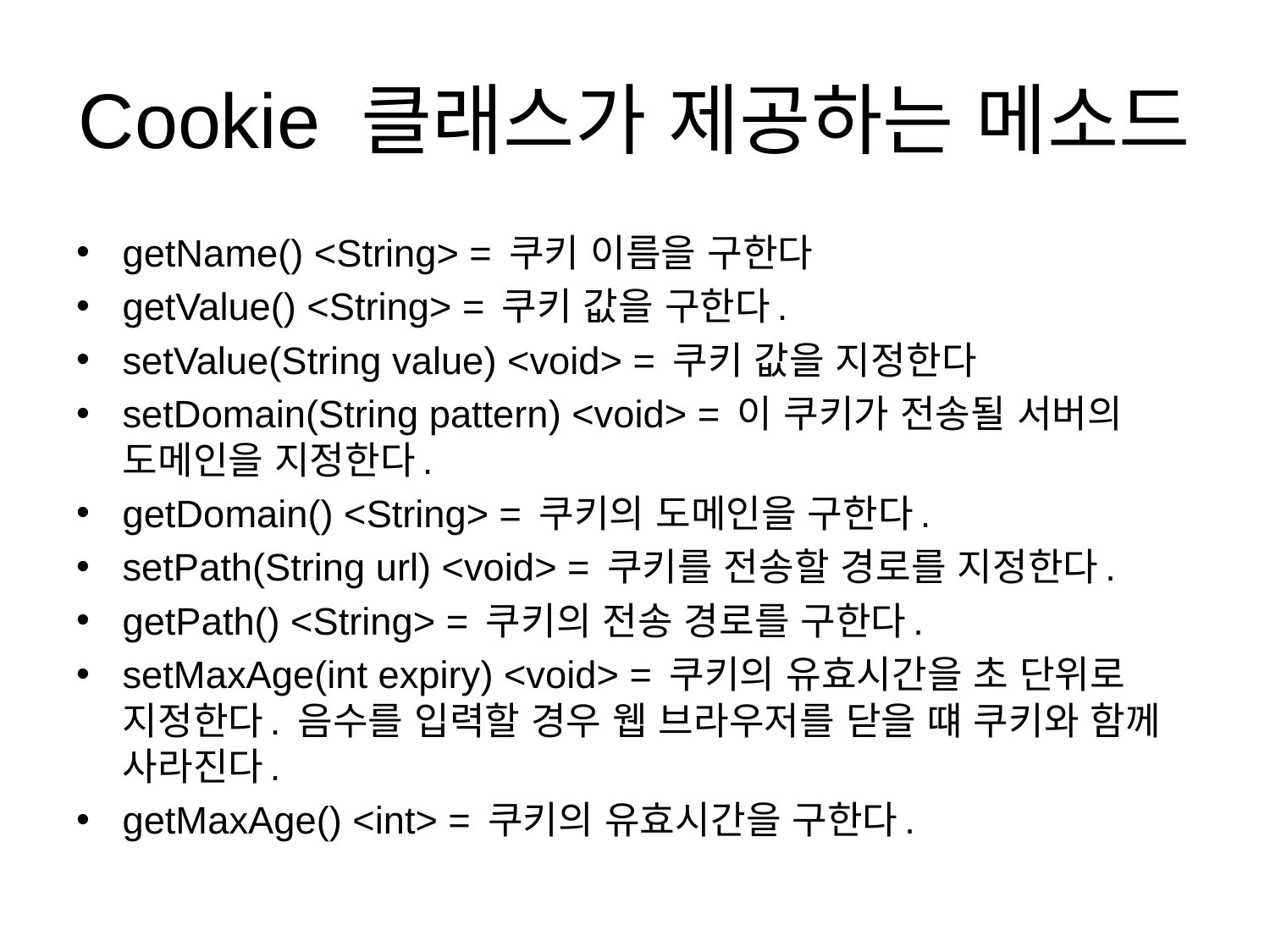

# Cookie 클래스가 제공하는 메소드
getName() <String> = 쿠키 이름을 구한다
getValue() <String> = 쿠키 값을 구한다.
setValue(String value) <void> = 쿠키 값을 지정한다
setDomain(String pattern) <void> = 이 쿠키가 전송될 서버의 도메인을 지정한다.
getDomain() <String> = 쿠키의 도메인을 구한다.
setPath(String url) <void> = 쿠키를 전송할 경로를 지정한다.
getPath() <String> = 쿠키의 전송 경로를 구한다.
setMaxAge(int expiry) <void> = 쿠키의 유효시간을 초 단위로 지정한다. 음수를 입력할 경우 웹 브라우저를 닫을 떄 쿠키와 함께 사라진다.
getMaxAge() <int> = 쿠키의 유효시간을 구한다.